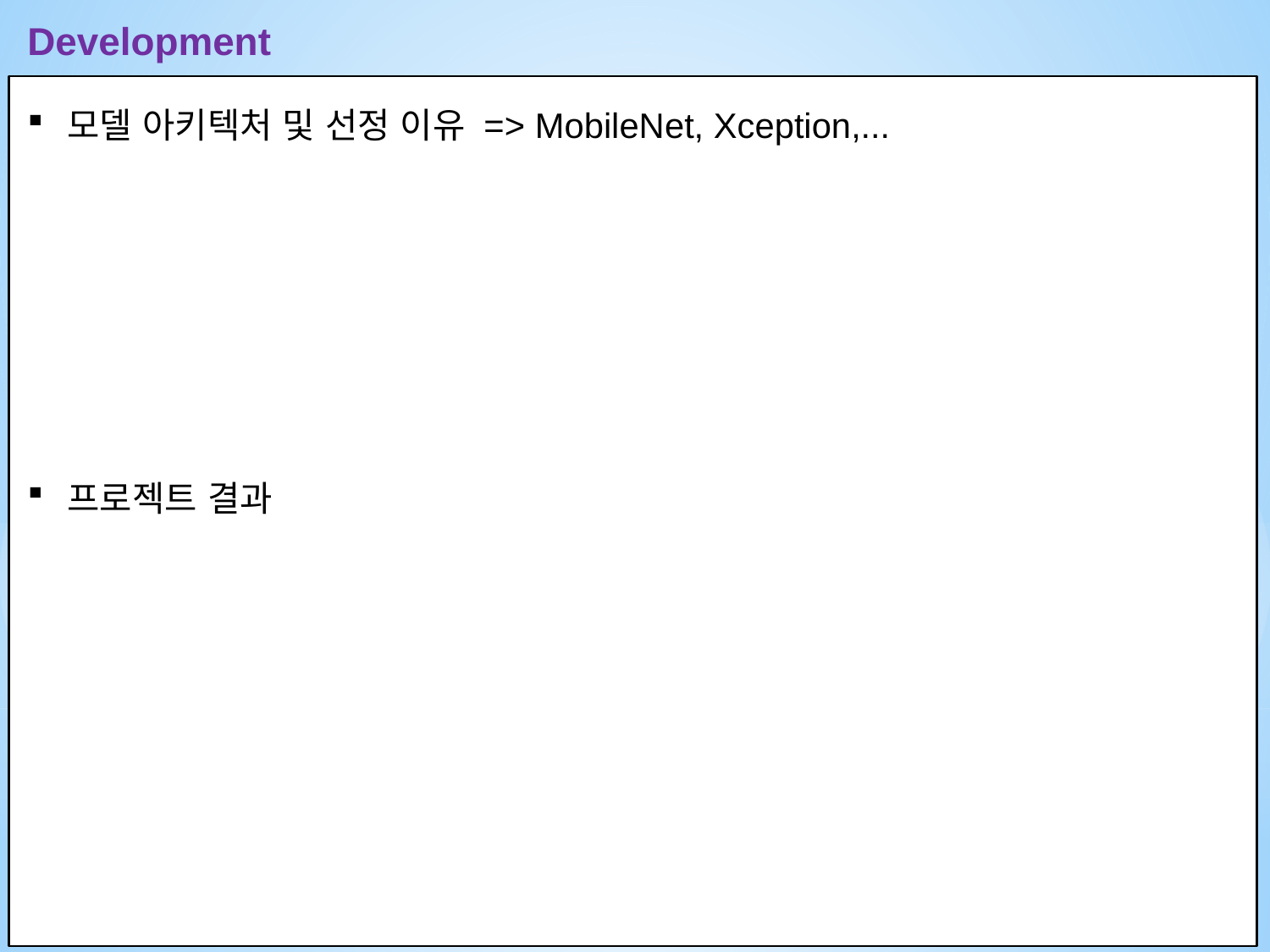

Development

모델 아키텍처 및 선정 이유 => MobileNet, Xception,...
프로젝트 결과